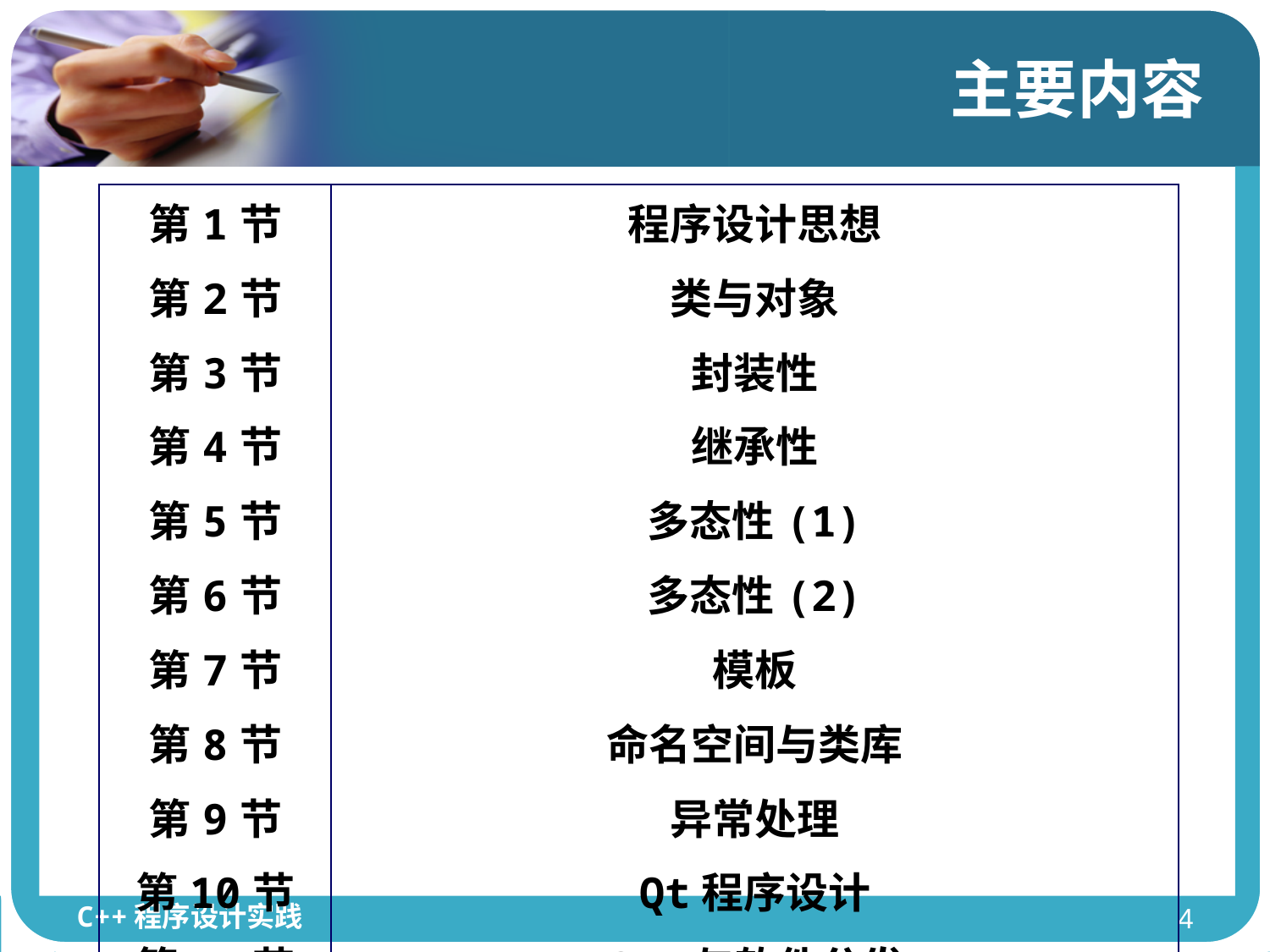

# 主要内容
| 第1节 | 程序设计思想 |
| --- | --- |
| 第2节 | 类与对象 |
| 第3节 | 封装性 |
| 第4节 | 继承性 |
| 第5节 | 多态性(1) |
| 第6节 | 多态性(2) |
| 第7节 | 模板 |
| 第8节 | 命名空间与类库 |
| 第9节 | 异常处理 |
| 第10节 | Qt程序设计 |
| 第11节 | C++与软件分发 |
C++程序设计实践
4